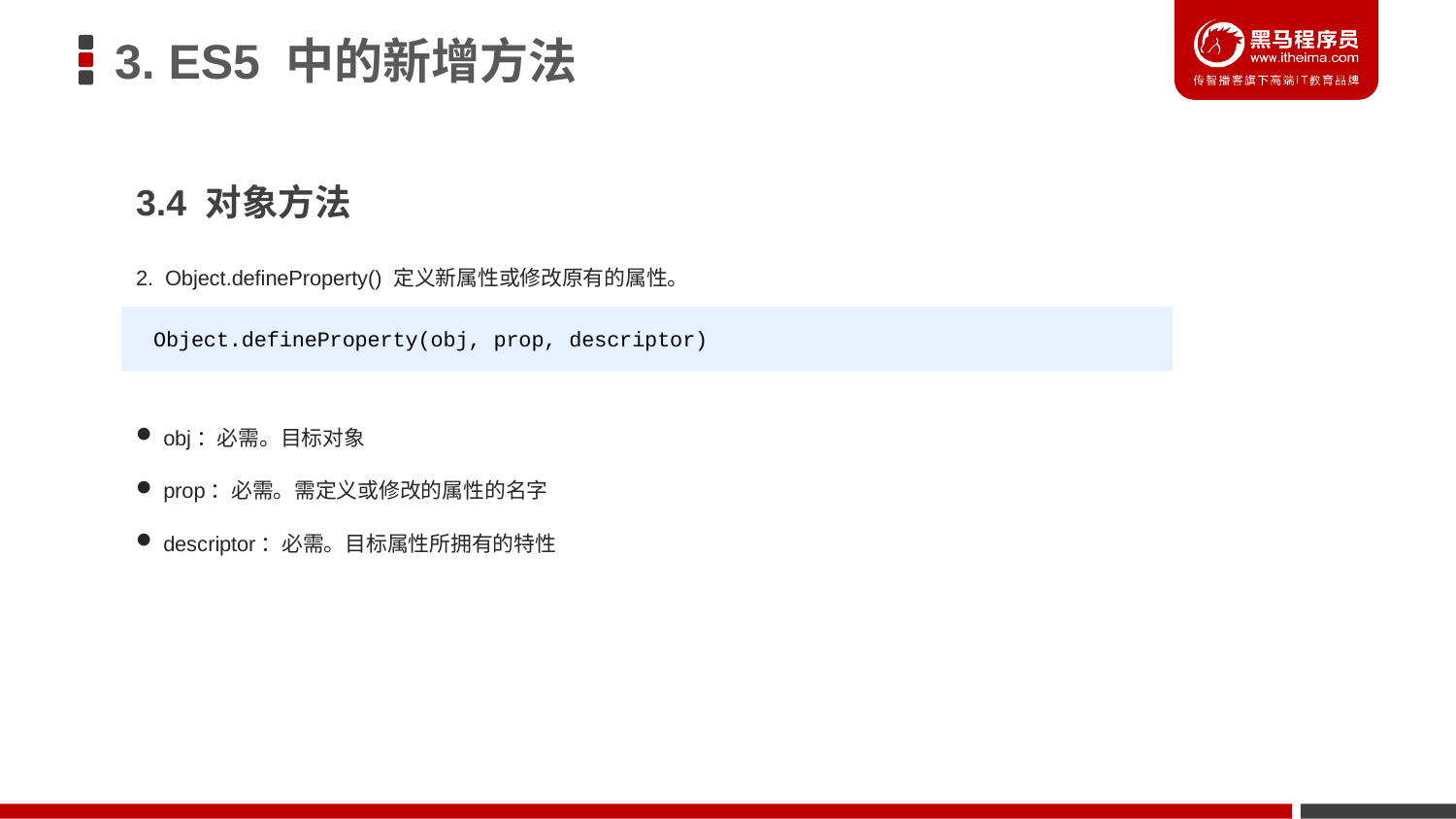

# 3. ES5 中的新增方法
3.4 对象方法
2.  Object.defineProperty() 定义新属性或修改原有的属性。
Object.defineProperty(obj, prop, descriptor)
obj：必需。目标对象
prop：必需。需定义或修改的属性的名字
descriptor：必需。目标属性所拥有的特性